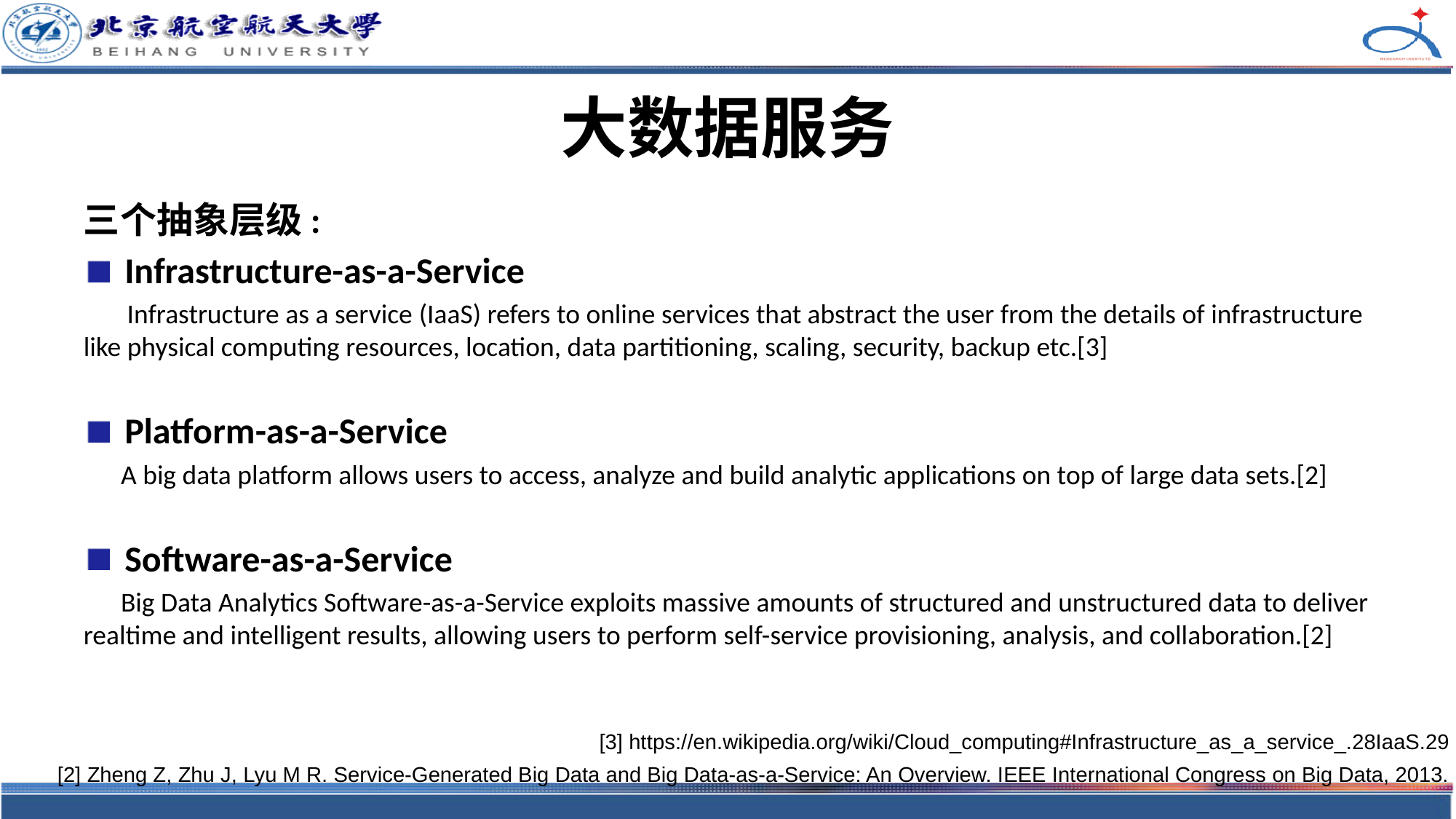

# 大数据服务
三个抽象层级:
Infrastructure-as-a-Service
       Infrastructure as a service (IaaS) refers to online services that abstract the user from the details of infrastructure like physical computing resources, location, data partitioning, scaling, security, backup etc.[3]

Platform-as-a-Service
      A big data platform allows users to access, analyze and build analytic applications on top of large data sets.[2]

Software-as-a-Service
      Big Data Analytics Software-as-a-Service exploits massive amounts of structured and unstructured data to deliver realtime and intelligent results, allowing users to perform self-service provisioning, analysis, and collaboration.[2]
[3] https://en.wikipedia.org/wiki/Cloud_computing#Infrastructure_as_a_service_.28IaaS.29
[2] Zheng Z, Zhu J, Lyu M R. Service-Generated Big Data and Big Data-as-a-Service: An Overview. IEEE International Congress on Big Data, 2013.